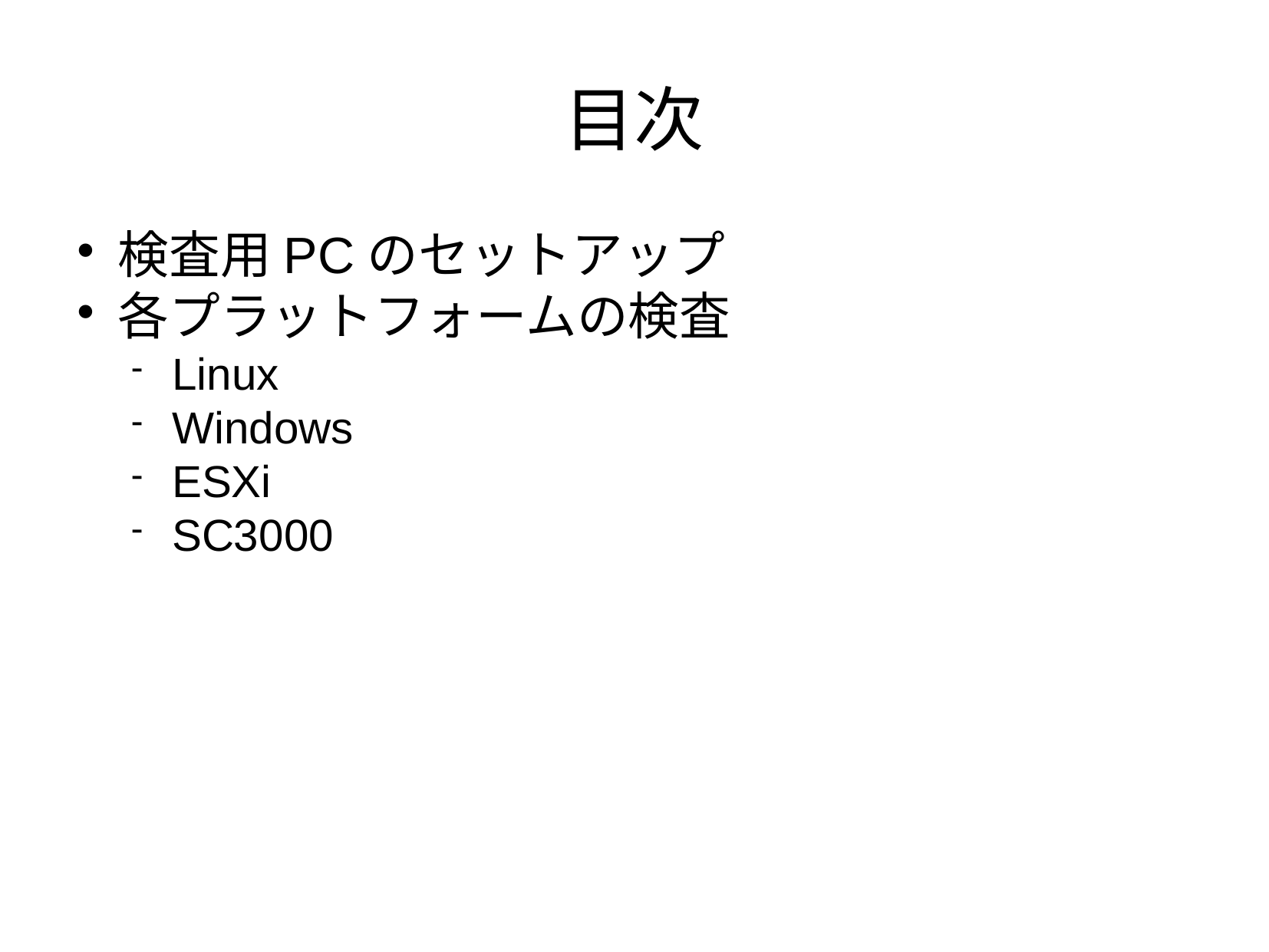

目次
検査用PCのセットアップ
各プラットフォームの検査
Linux
Windows
ESXi
SC3000